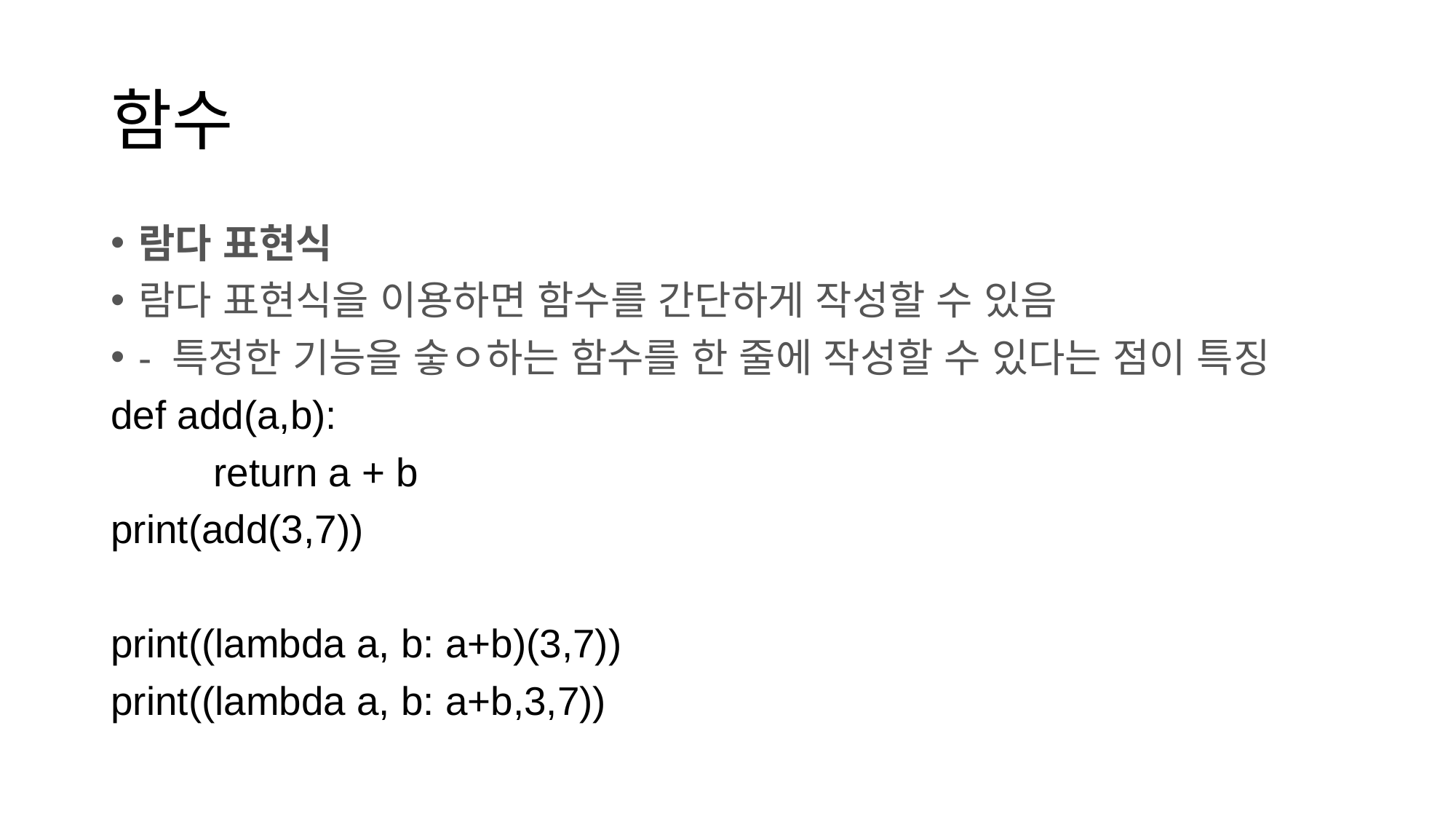

# 함수
람다 표현식
람다 표현식을 이용하면 함수를 간단하게 작성할 수 있음
- 특정한 기능을 숳ㅇ하는 함수를 한 줄에 작성할 수 있다는 점이 특징
def add(a,b):
	return a + b
print(add(3,7))

print((lambda a, b: a+b)(3,7))
print((lambda a, b: a+b,3,7))